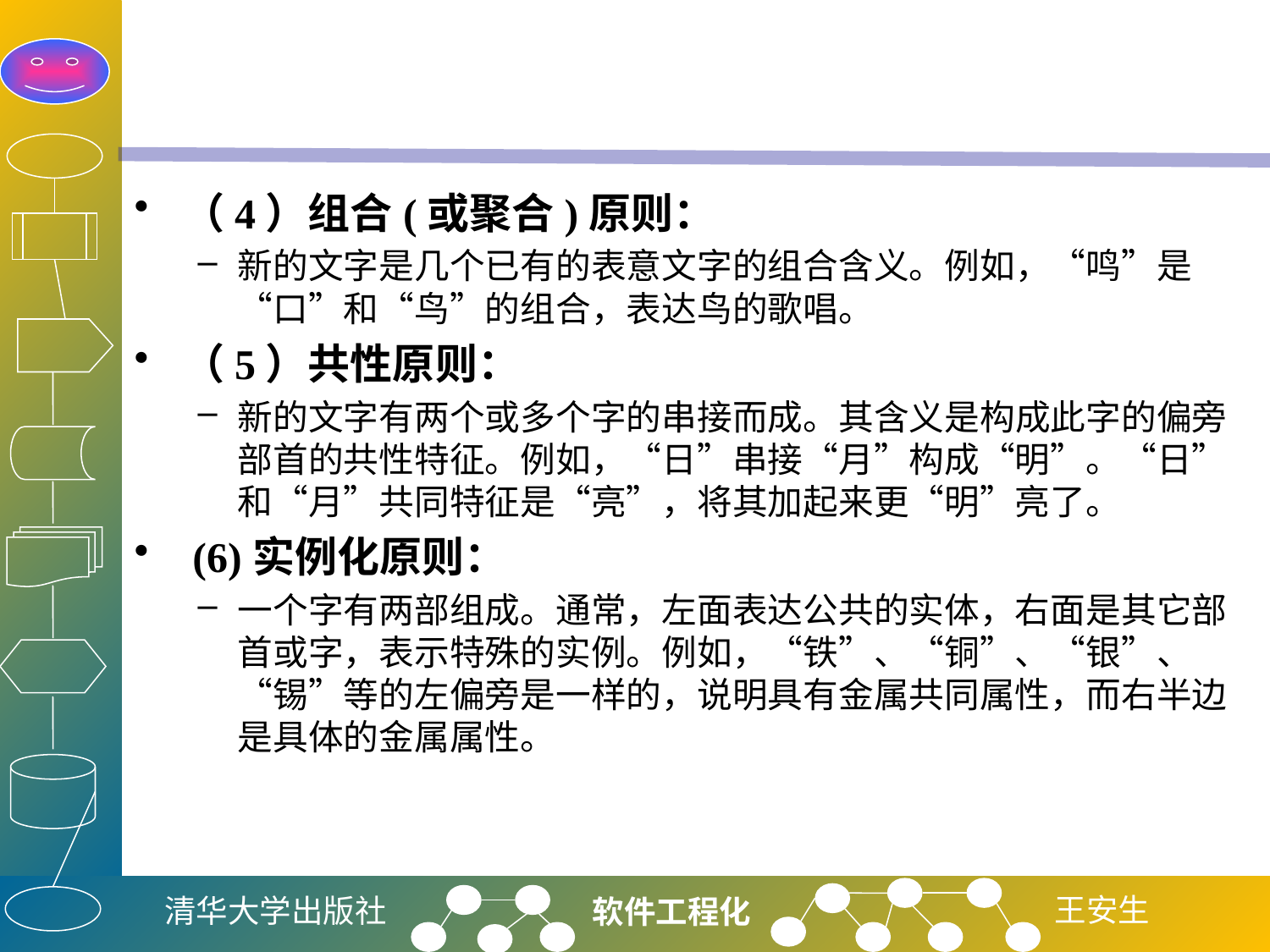

#
（4）组合(或聚合)原则：
新的文字是几个已有的表意文字的组合含义。例如，“鸣”是“口”和“鸟”的组合，表达鸟的歌唱。
（5）共性原则：
新的文字有两个或多个字的串接而成。其含义是构成此字的偏旁部首的共性特征。例如，“日”串接“月”构成“明”。“日”和“月”共同特征是“亮”，将其加起来更“明”亮了。
 (6)实例化原则：
一个字有两部组成。通常，左面表达公共的实体，右面是其它部首或字，表示特殊的实例。例如，“铁”、“铜”、“银”、“锡”等的左偏旁是一样的，说明具有金属共同属性，而右半边是具体的金属属性。